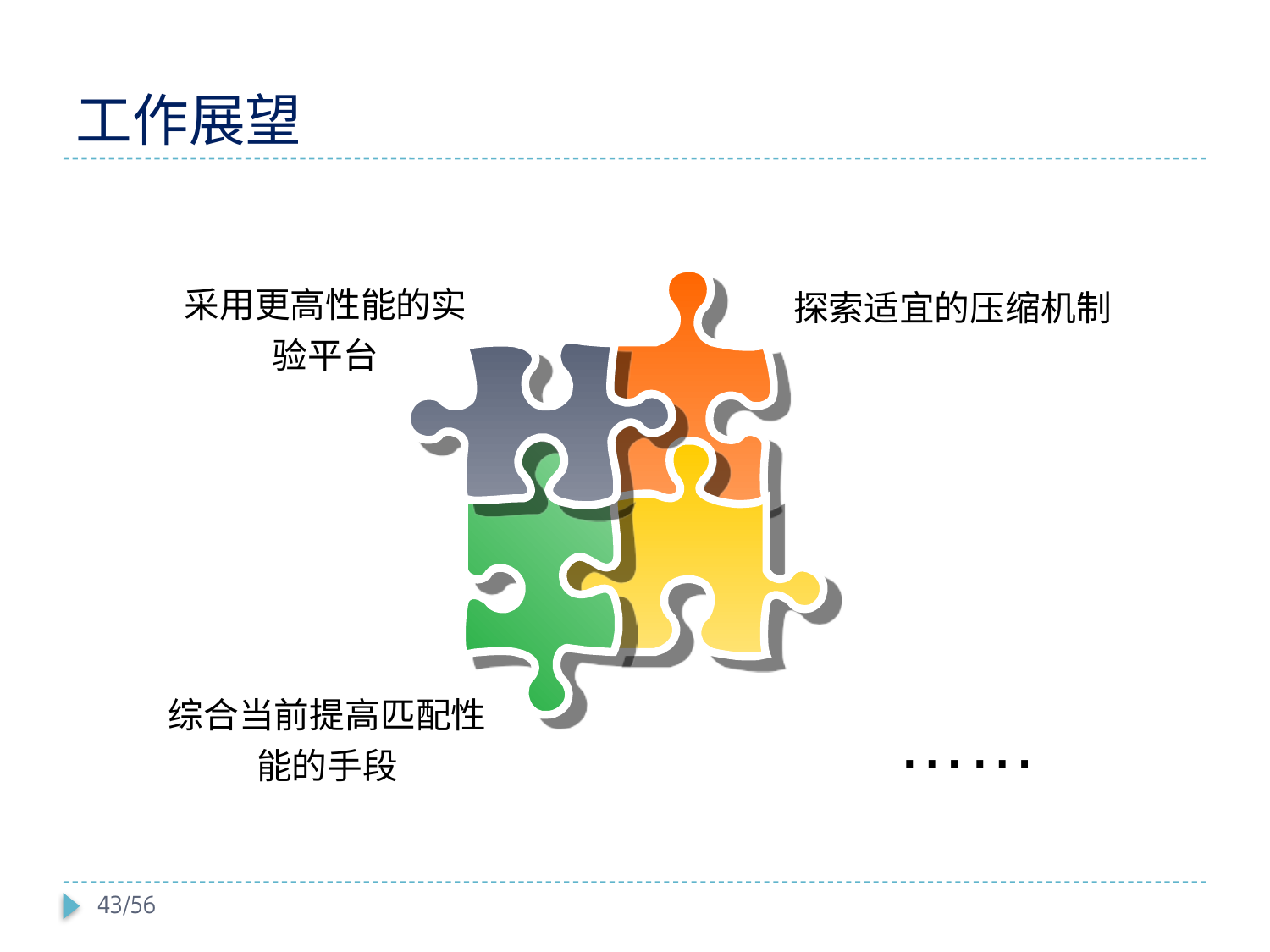

# 工作展望
采用更高性能的实验平台

探索适宜的压缩机制
……
综合当前提高匹配性能的手段
43/56